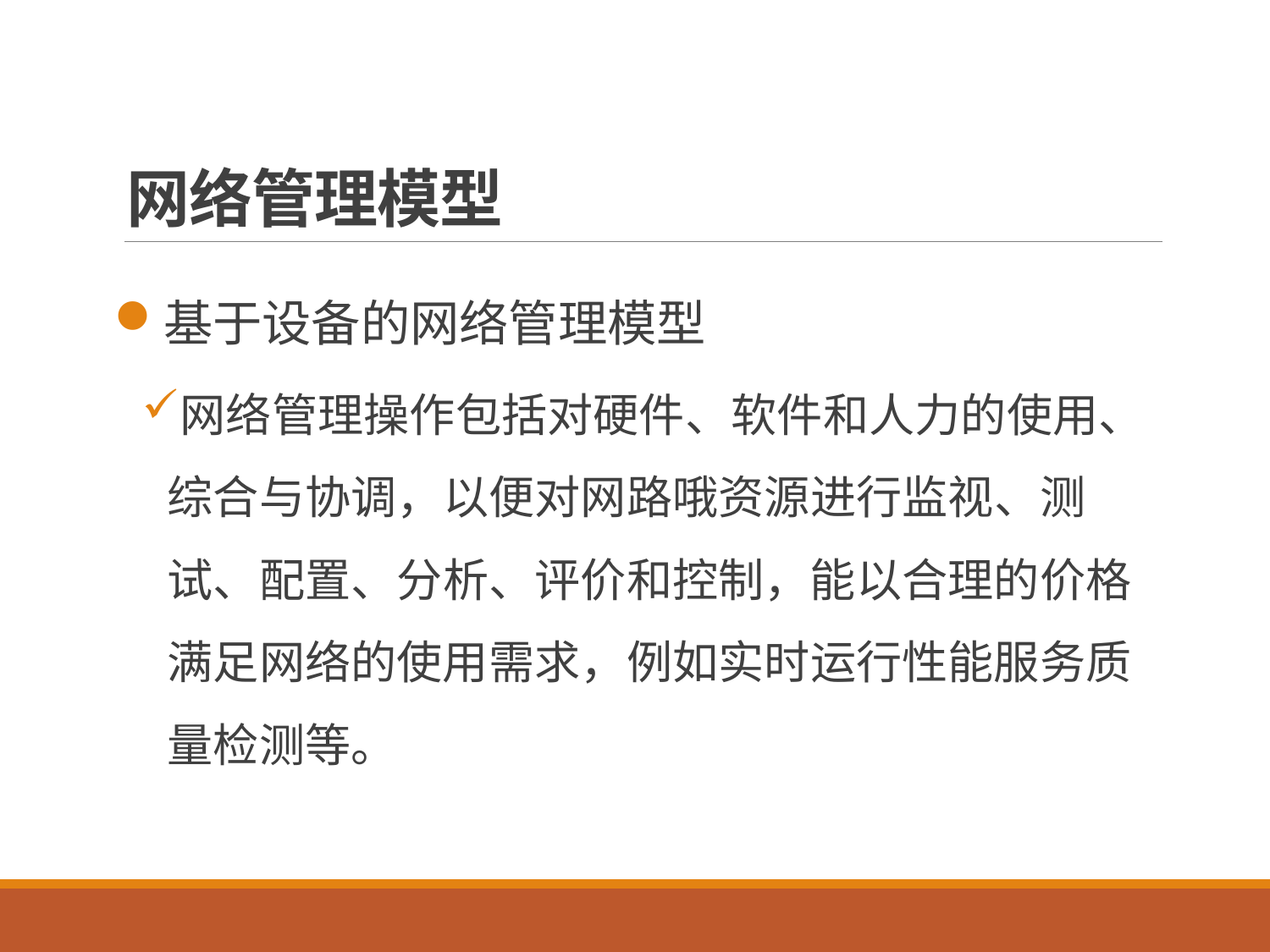

# 网络管理模型
基于设备的网络管理模型
网络管理操作包括对硬件、软件和人力的使用、综合与协调，以便对网路哦资源进行监视、测试、配置、分析、评价和控制，能以合理的价格满足网络的使用需求，例如实时运行性能服务质量检测等。